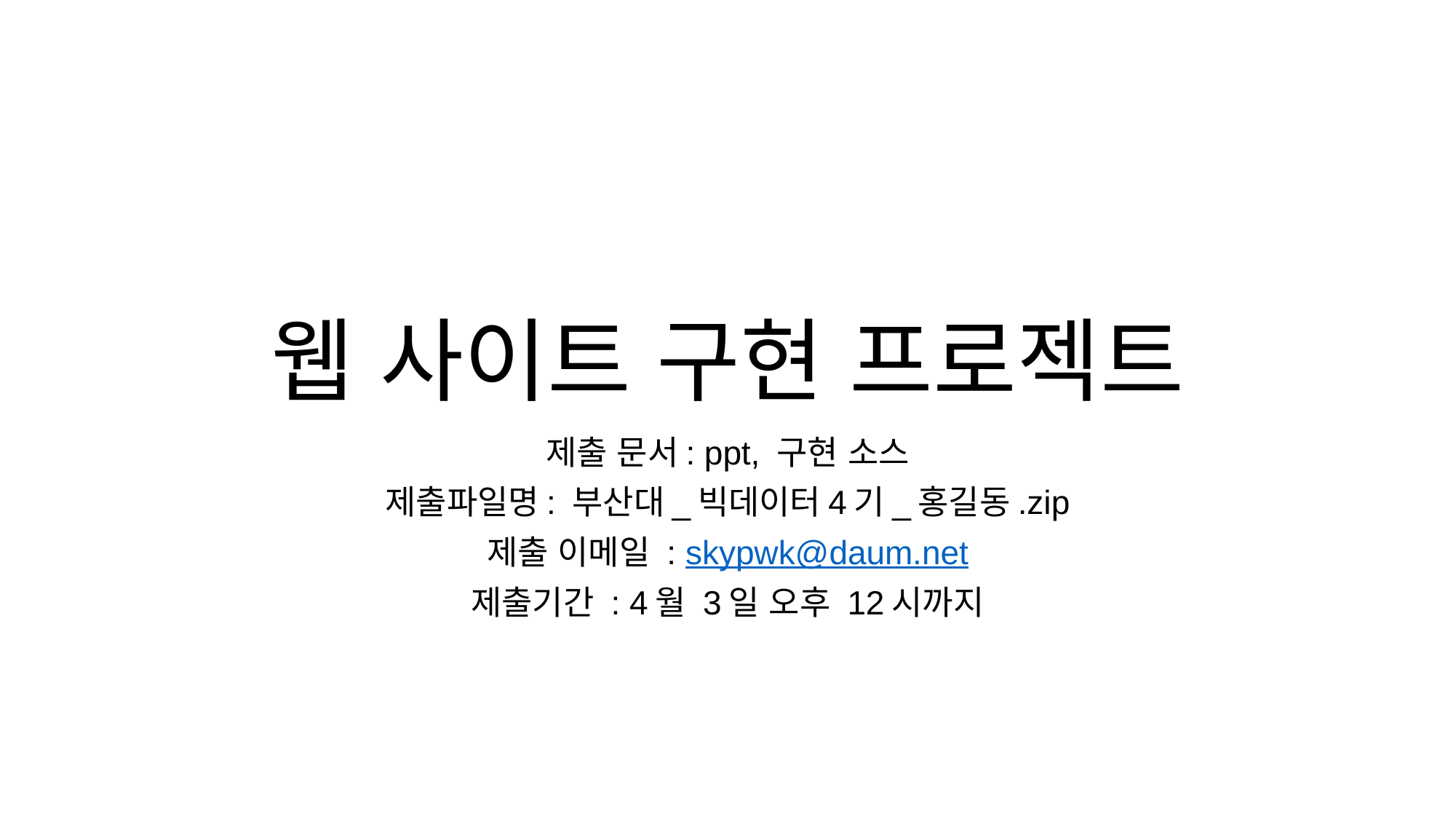

# 웹 사이트 구현 프로젝트
제출 문서: ppt, 구현 소스
제출파일명: 부산대_빅데이터4기_홍길동.zip
제출 이메일 : skypwk@daum.net
제출기간 : 4월 3일 오후 12시까지